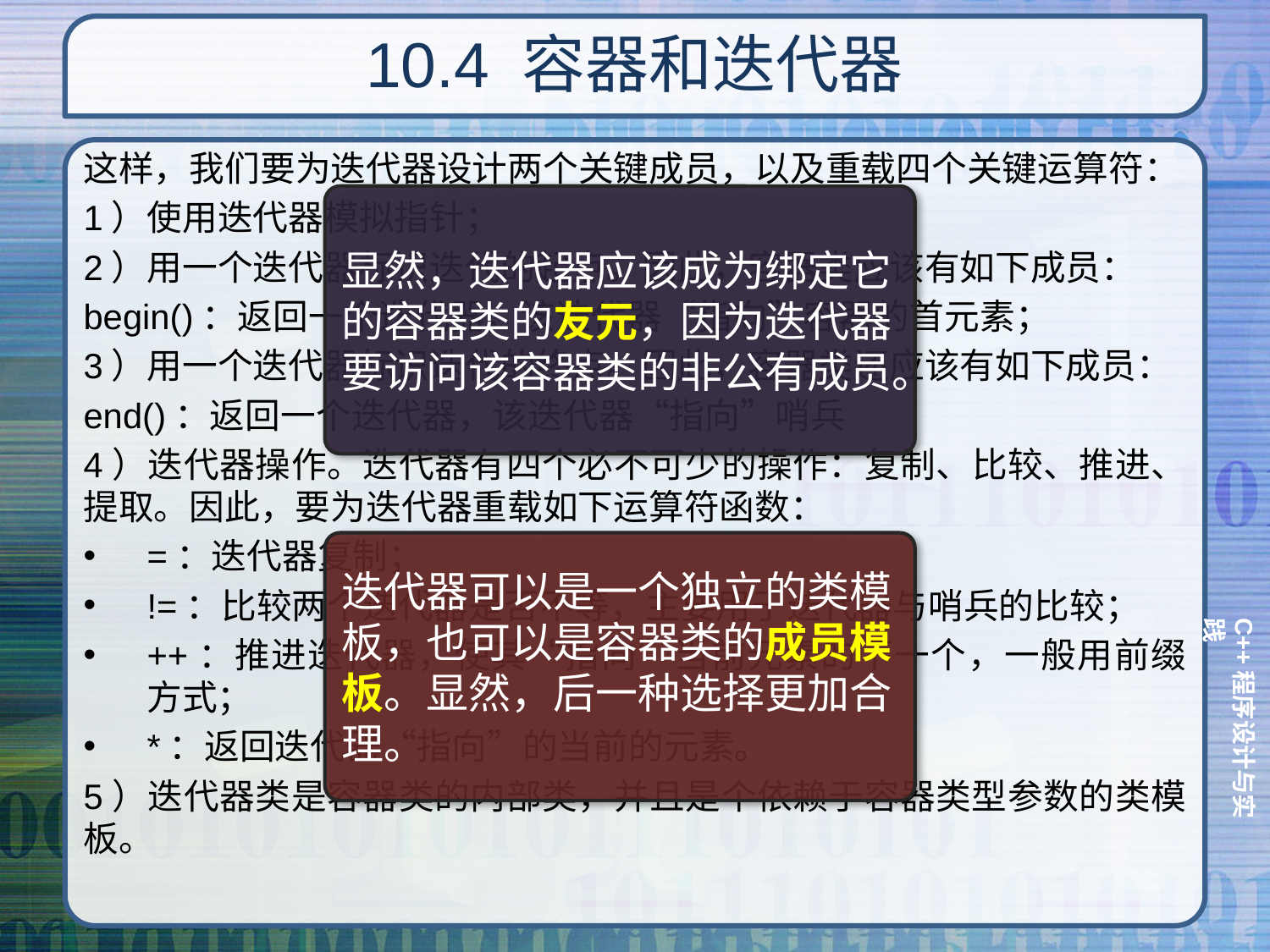

# 10.4 容器和迭代器
这样，我们要为迭代器设计两个关键成员，以及重载四个关键运算符：
1）使用迭代器模拟指针；
2）用一个迭代器标识迭代的起点。因此，容器类应该有如下成员：
begin()：返回一个迭代器，该迭代器“指向”容器的首元素；
3）用一个迭代器标识迭代的终点。因此，容器类还应该有如下成员：
end()：返回一个迭代器，该迭代器“指向”哨兵
4）迭代器操作。迭代器有四个必不可少的操作：复制、比较、推进、提取。因此，要为迭代器重载如下运算符函数：
=：迭代器复制；
!=：比较两个迭代器是否不等，主要用于迭代器与哨兵的比较；
++：推进迭代器，使其“指向”当前元素的下一个，一般用前缀方式；
*：返回迭代器“指向”的当前的元素。
5）迭代器类是容器类的内部类，并且是个依赖于容器类型参数的类模板。
显然，迭代器应该成为绑定它的容器类的友元，因为迭代器要访问该容器类的非公有成员。
迭代器可以是一个独立的类模板，也可以是容器类的成员模板。显然，后一种选择更加合理。